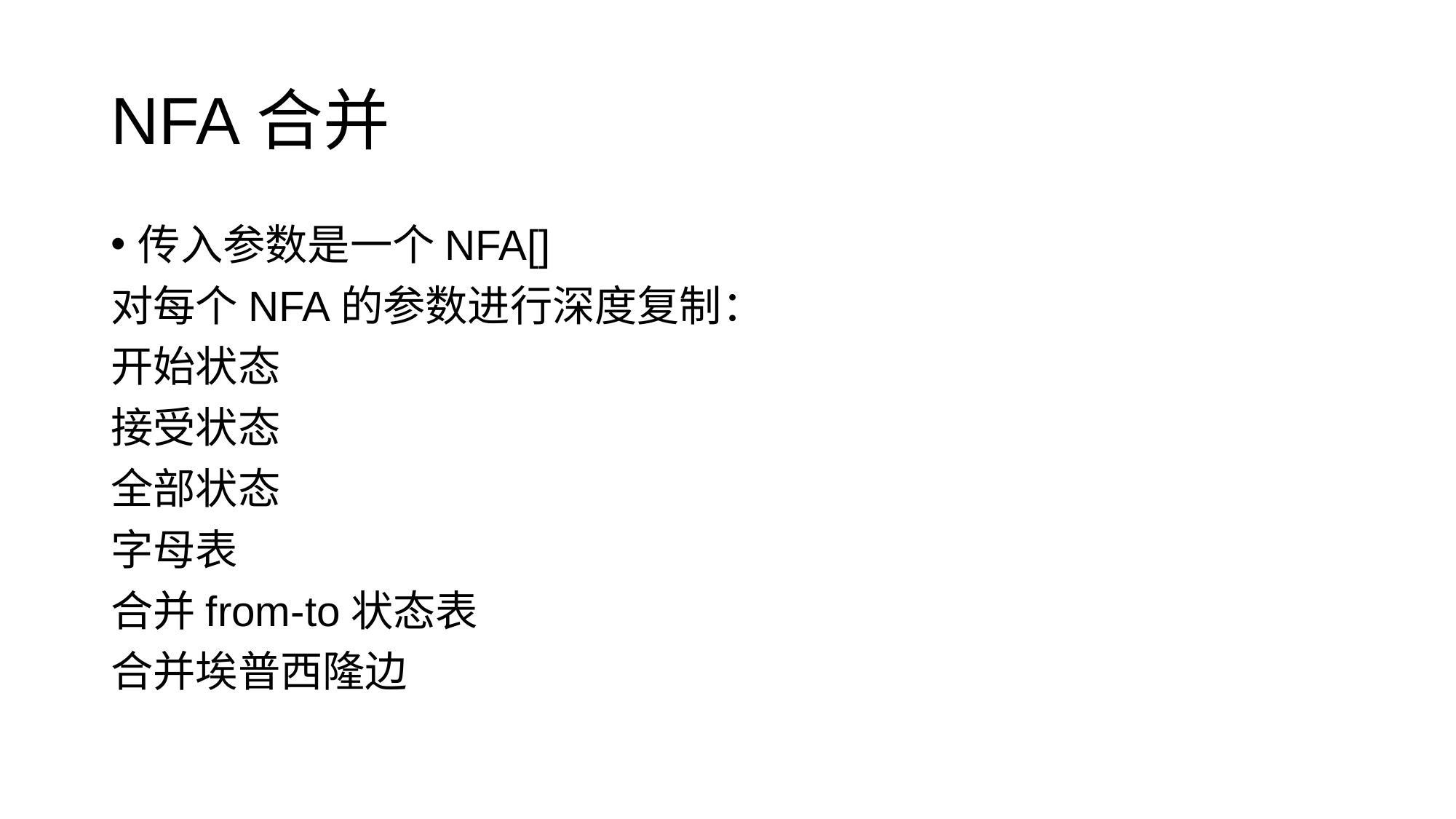

# NFA合并
传入参数是一个NFA[]
对每个NFA的参数进行深度复制：
开始状态
接受状态
全部状态
字母表
合并from-to状态表
合并埃普西隆边